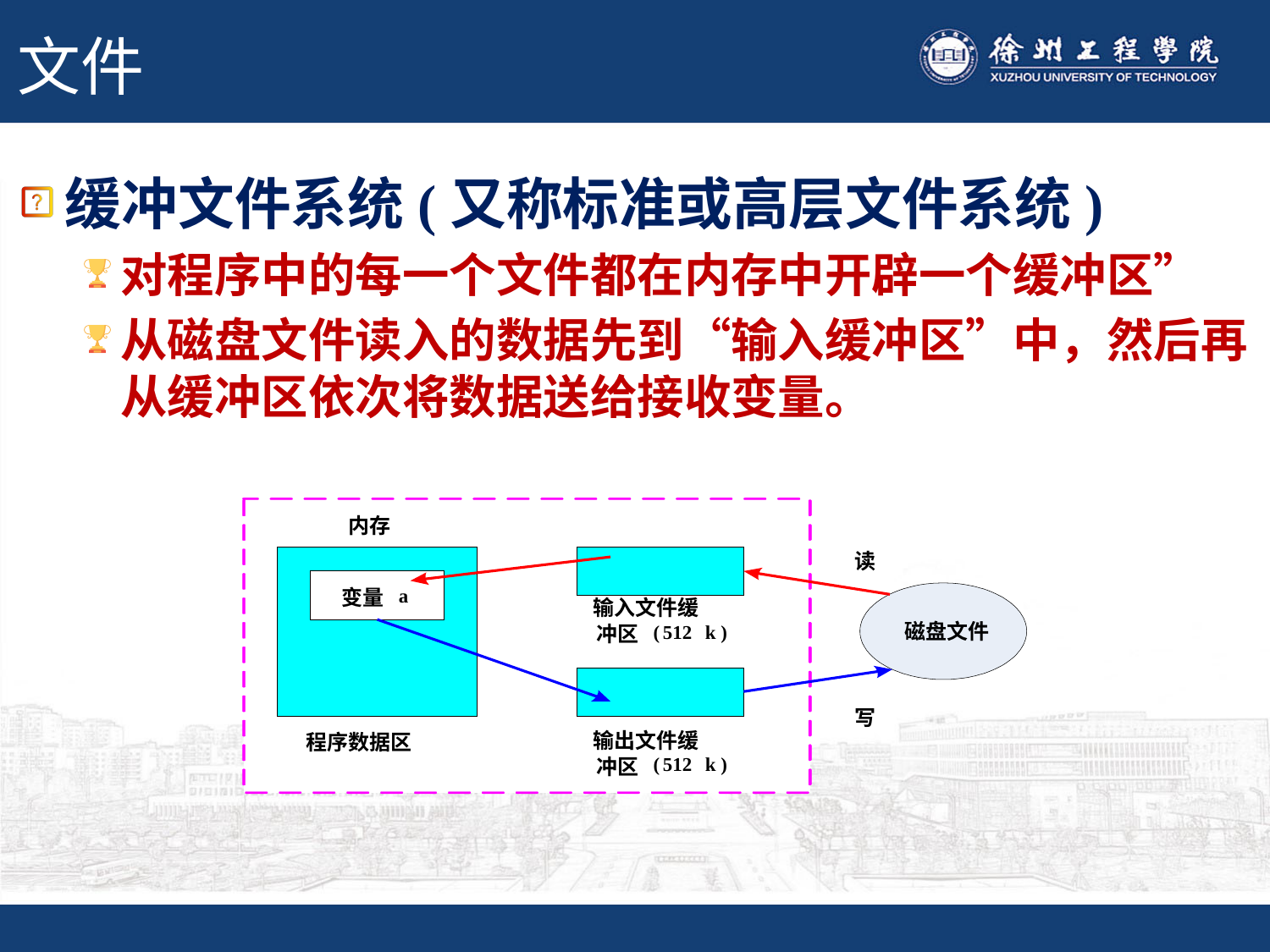

# 文件
缓冲文件系统(又称标准或高层文件系统)
对程序中的每一个文件都在内存中开辟一个缓冲区”
从磁盘文件读入的数据先到“输入缓冲区”中，然后再从缓冲区依次将数据送给接收变量。

内存

读

a
变量
输入文件缓
磁盘文件

(
512
k
)
冲区

写
输出文件缓
程序数据区
(
512
k
)
冲区